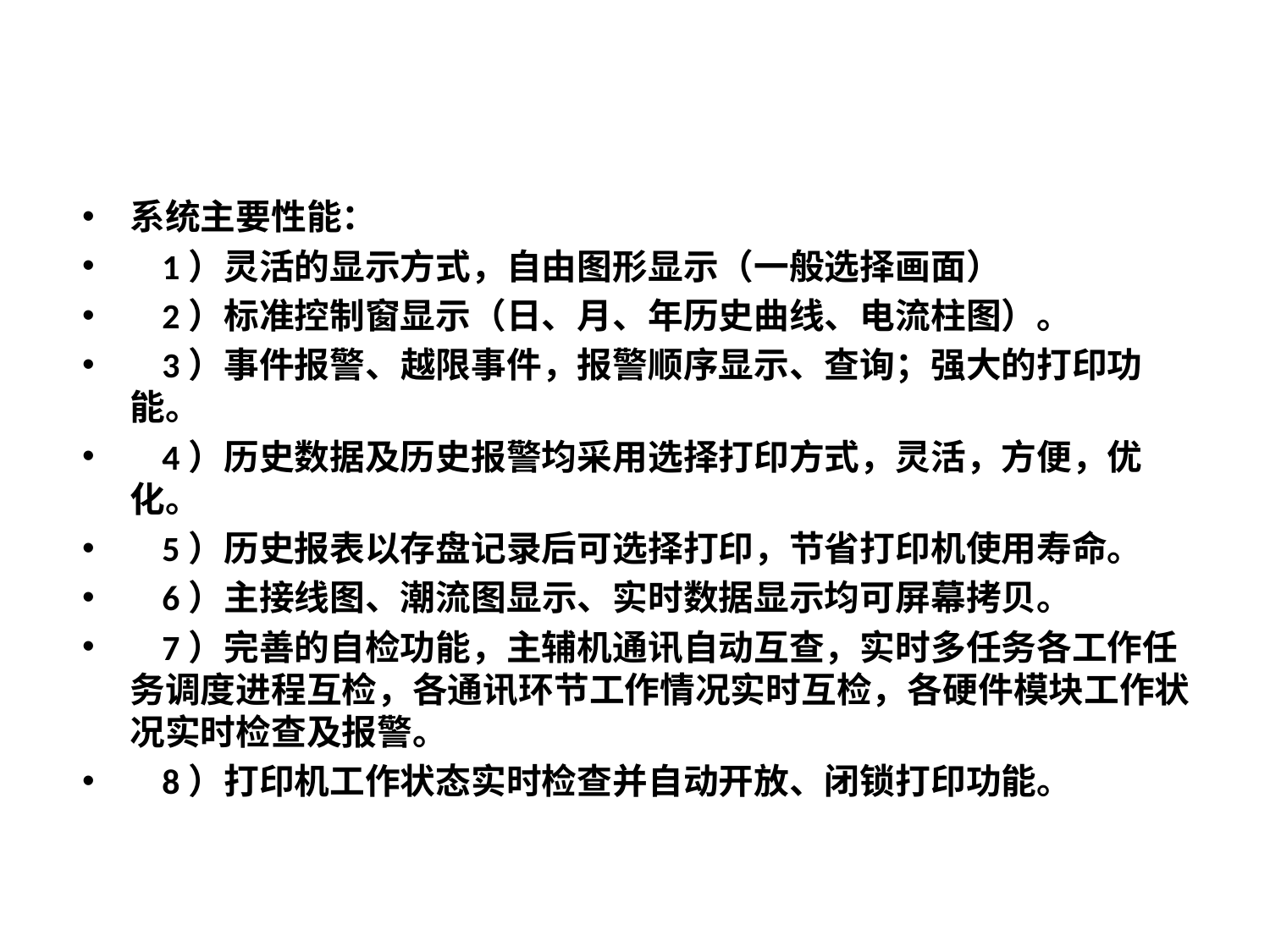

系统主要性能：
    1）灵活的显示方式，自由图形显示（一般选择画面）
    2）标准控制窗显示（日、月、年历史曲线、电流柱图）。
    3）事件报警、越限事件，报警顺序显示、查询；强大的打印功能。
    4）历史数据及历史报警均采用选择打印方式，灵活，方便，优化。
    5）历史报表以存盘记录后可选择打印，节省打印机使用寿命。
    6）主接线图、潮流图显示、实时数据显示均可屏幕拷贝。
    7）完善的自检功能，主辅机通讯自动互查，实时多任务各工作任务调度进程互检，各通讯环节工作情况实时互检，各硬件模块工作状况实时检查及报警。
    8）打印机工作状态实时检查并自动开放、闭锁打印功能。